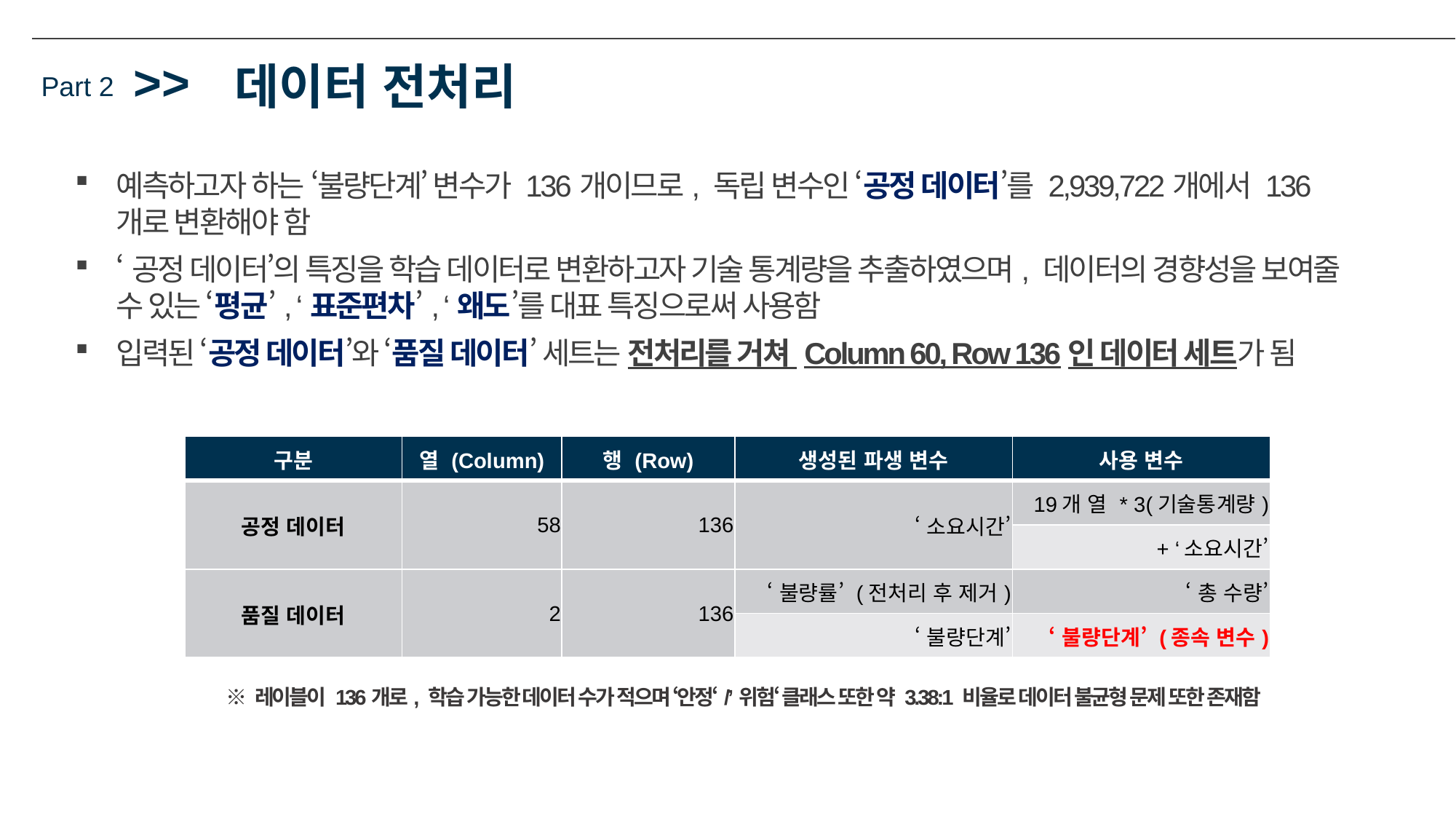

>>
데이터 전처리
Part 2
예측하고자 하는 ‘불량단계’ 변수가 136개이므로, 독립 변수인 ‘공정 데이터’를 2,939,722개에서 136개로 변환해야 함

‘공정 데이터’의 특징을 학습 데이터로 변환하고자 기술 통계량을 추출하였으며, 데이터의 경향성을 보여줄 수 있는 ‘평균’, ‘표준편차’, ‘왜도’를 대표 특징으로써 사용함

입력된 ‘공정 데이터’와 ‘품질 데이터’ 세트는 전처리를 거쳐 Column 60, Row 136인 데이터 세트가 됨
| 구분 | 열 (Column) | 행 (Row) | 생성된 파생 변수 | 사용 변수 |
| --- | --- | --- | --- | --- |
| 공정 데이터 | 58 | 136 | ‘소요시간’ | 19개 열 \* 3(기술통계량) |
|  |  |  |  | + ‘소요시간’ |
| 품질 데이터 | 2 | 136 | ‘불량률’ (전처리 후 제거) | ‘총 수량’ |
|  |  |  | ‘불량단계’ | ‘불량단계’ (종속 변수) |
※ 레이블이 136개로, 학습 가능한 데이터 수가 적으며 ‘안정‘/’위험‘ 클래스 또한 약 3.38:1 비율로 데이터 불균형 문제 또한 존재함